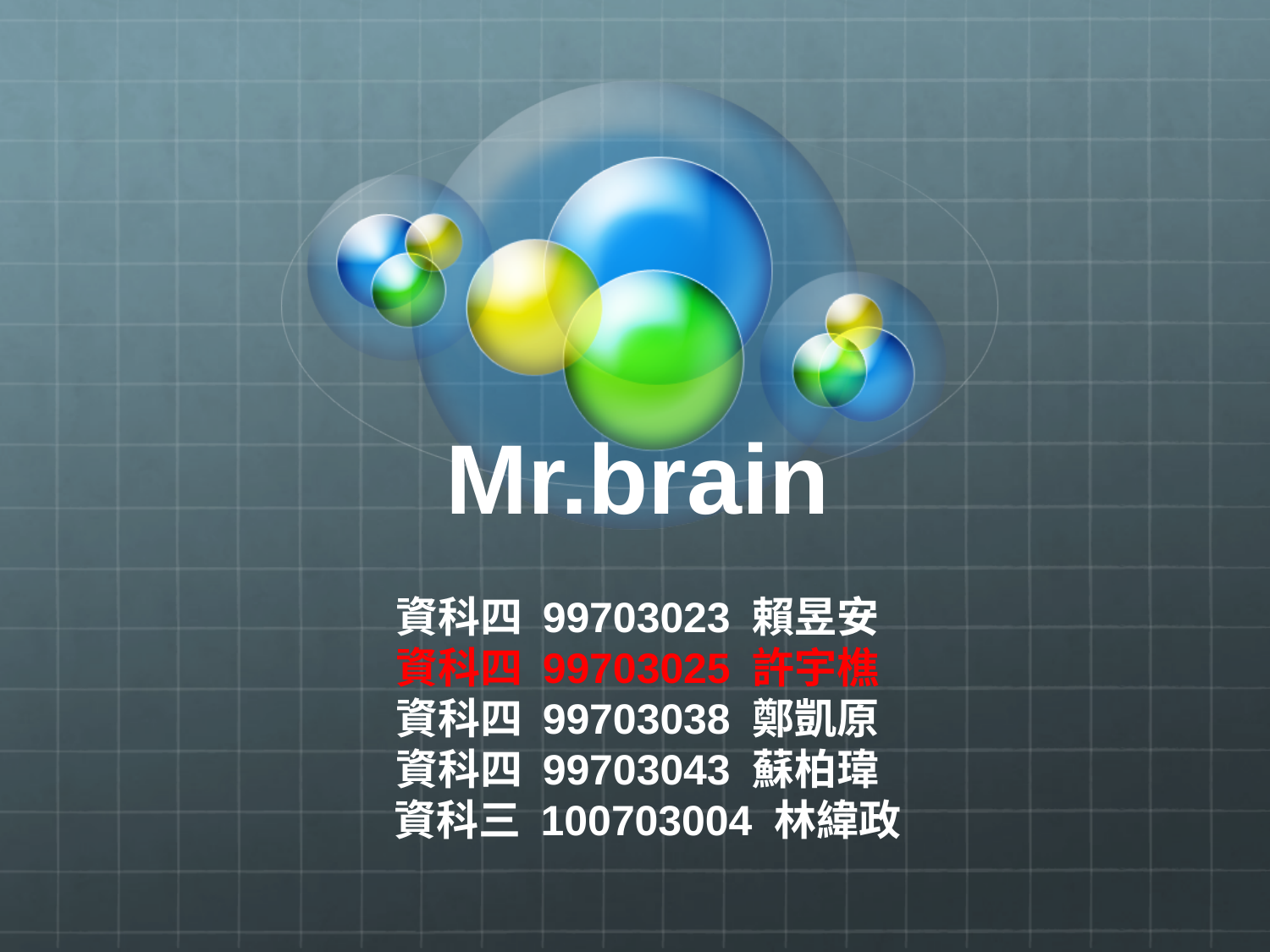

# Mr.brain
資科四 99703023 賴昱安
資科四 99703025 許宇樵
資科四 99703038 鄭凱原
資科四 99703043 蘇柏瑋
 資科三 100703004 林緯政